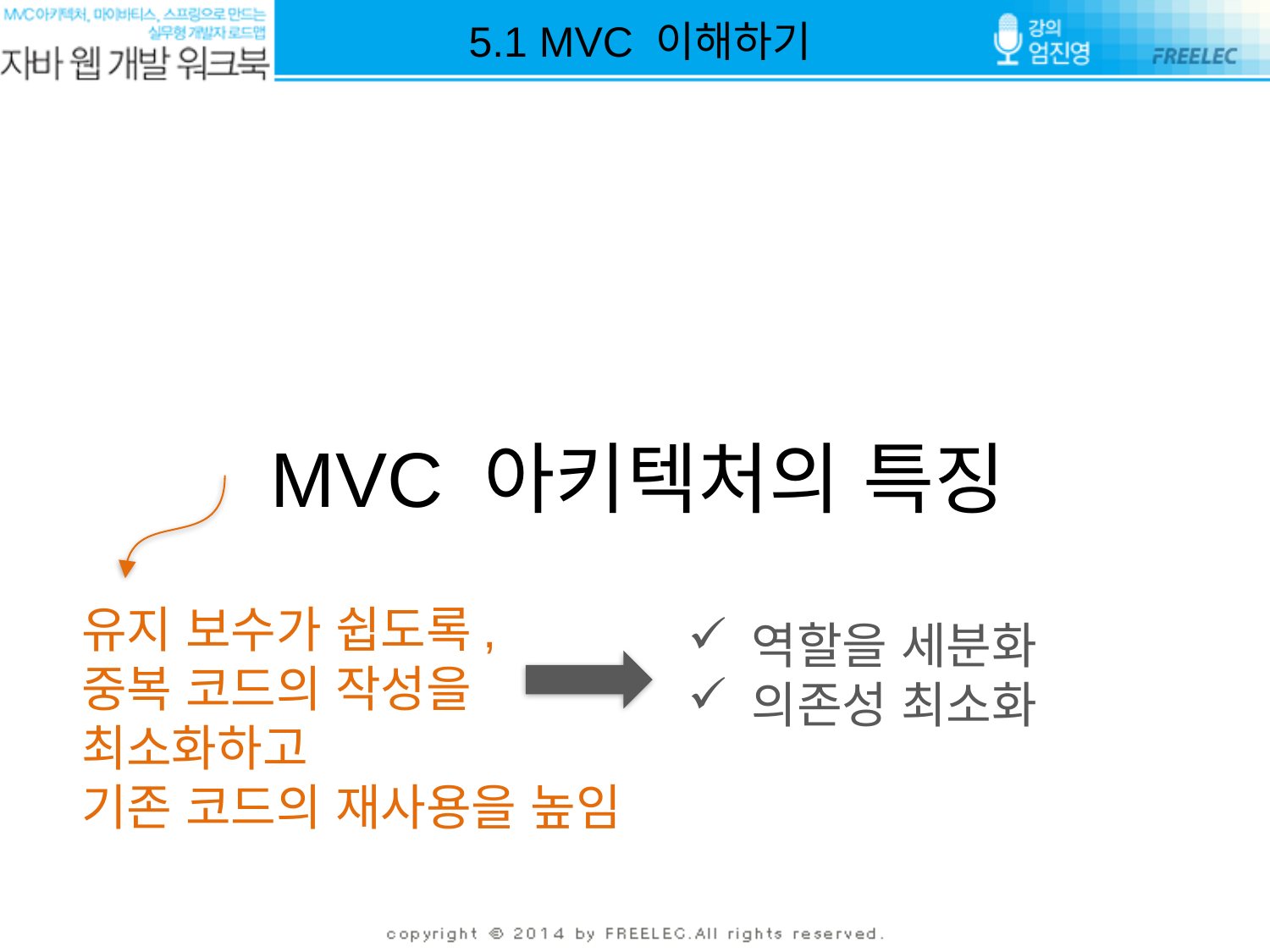

5.1 MVC 이해하기
# MVC 아키텍처의 특징
유지 보수가 쉽도록,
중복 코드의 작성을 최소화하고
기존 코드의 재사용을 높임
역할을 세분화
의존성 최소화